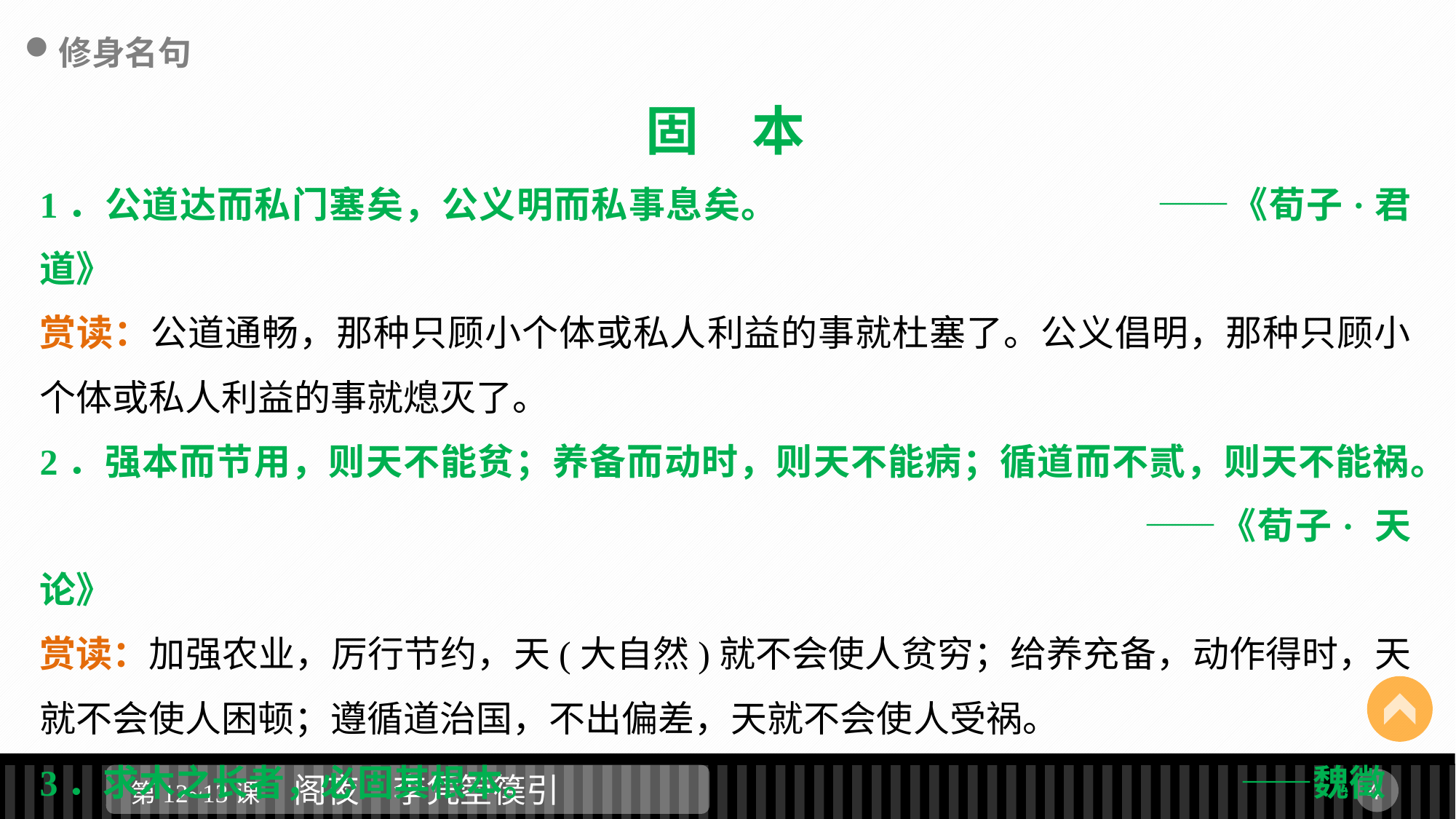

修身名句
固　本
1．公道达而私门塞矣，公义明而私事息矣。				——《荀子·君道》
赏读：公道通畅，那种只顾小个体或私人利益的事就杜塞了。公义倡明，那种只顾小个体或私人利益的事就熄灭了。
2．强本而节用，则天不能贫；养备而动时，则天不能病；循道而不贰，则天不能祸。									——《荀子· 天论》
赏读：加强农业，厉行节约，天(大自然)就不会使人贫穷；给养充备，动作得时，天就不会使人困顿；遵循道治国，不出偏差，天就不会使人受祸。
3．求木之长者，必固其根本。							——魏徵
赏读：想要树木长得茂盛，必须使它的根须稳固。